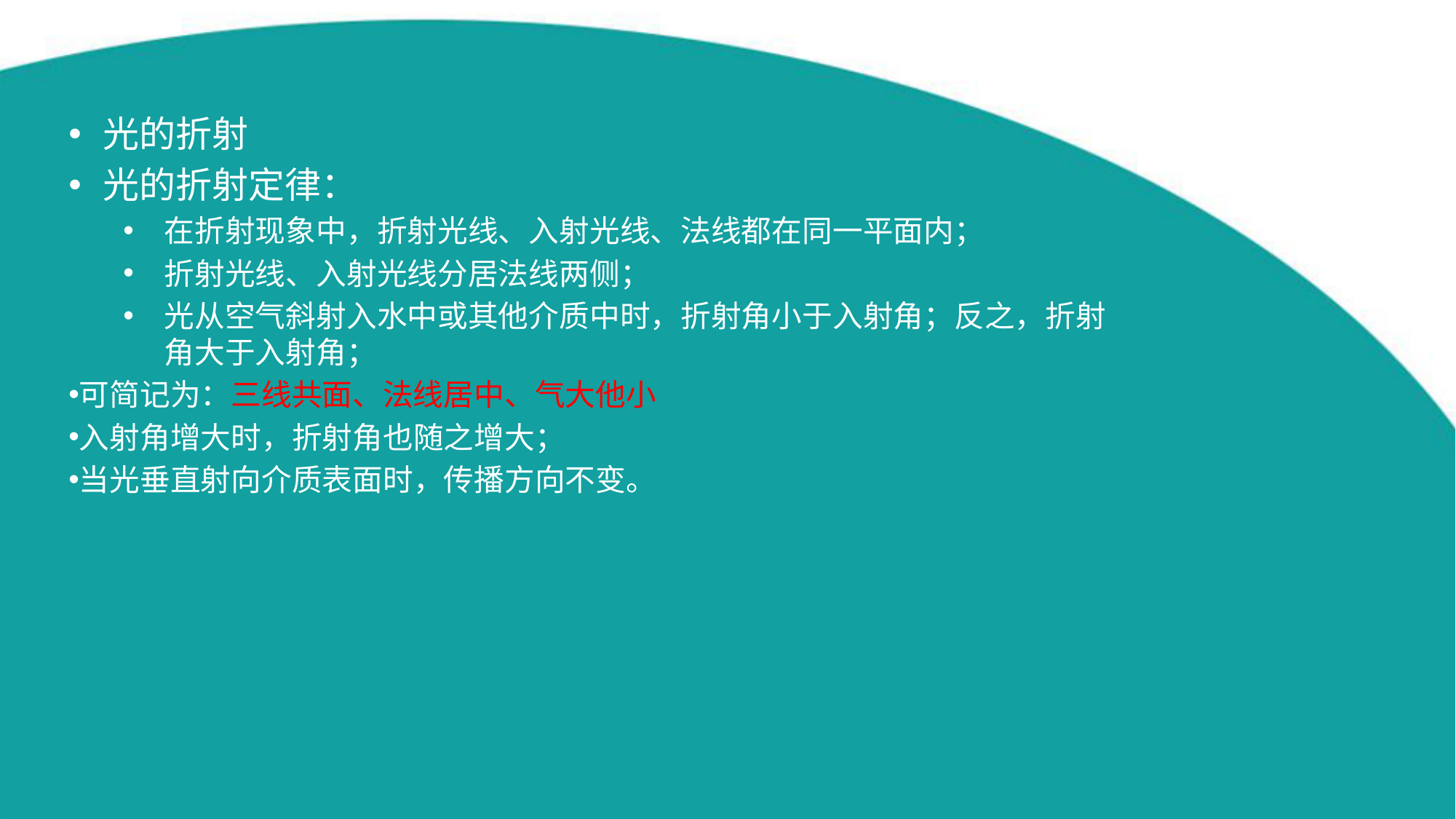

光的折射
光的折射定律：
在折射现象中，折射光线、入射光线、法线都在同一平面内；
折射光线、入射光线分居法线两侧；
光从空气斜射入水中或其他介质中时，折射角小于入射角；反之，折射角大于入射角；
可简记为：三线共面、法线居中、气大他小
入射角增大时，折射角也随之增大；
当光垂直射向介质表面时，传播方向不变。